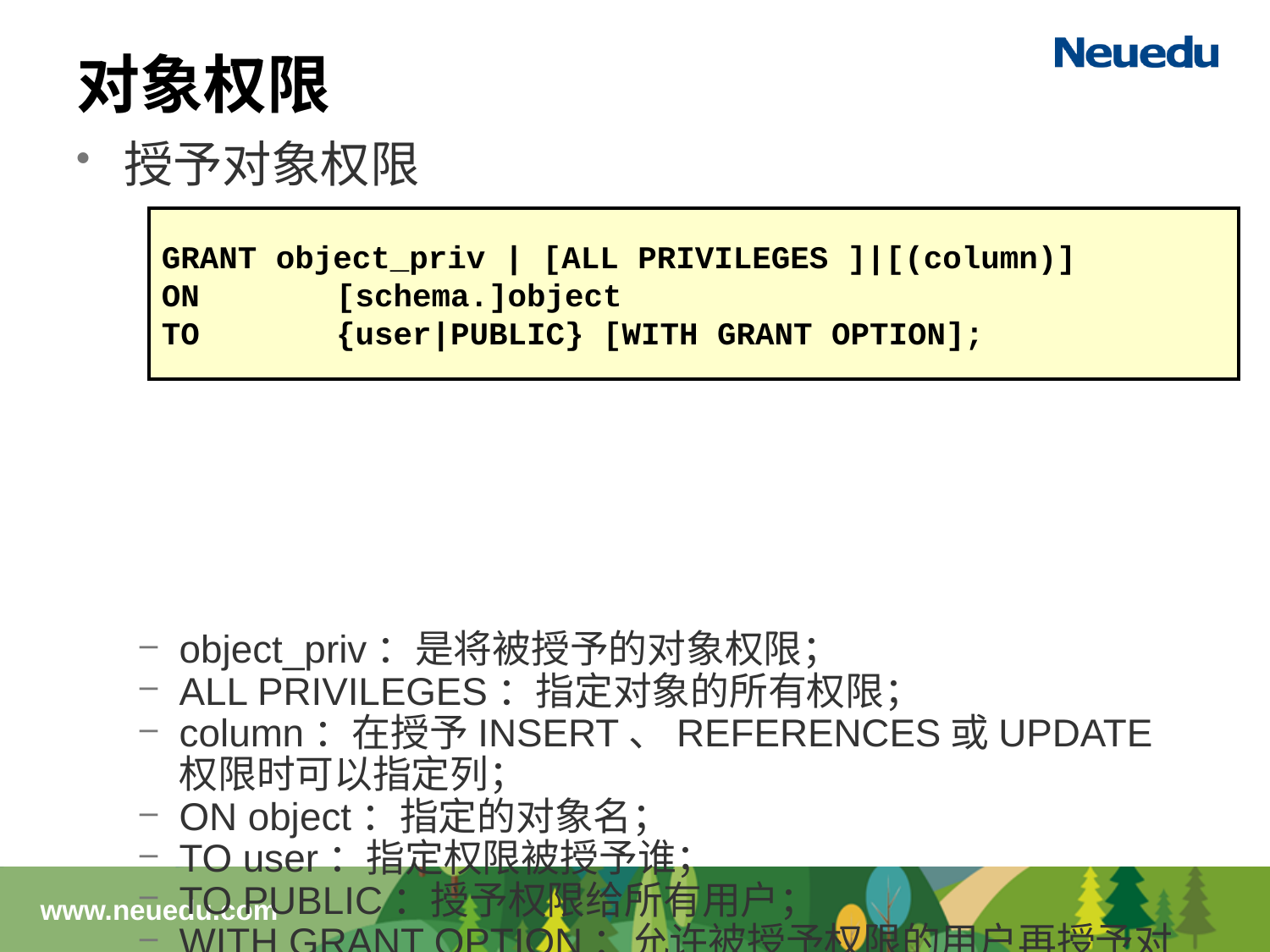

# 对象权限
授予对象权限

object_priv：是将被授予的对象权限；
ALL PRIVILEGES：指定对象的所有权限；
column：在授予INSERT、REFERENCES或UPDATE权限时可以指定列；
ON object：指定的对象名；
TO user：指定权限被授予谁；
TO PUBLIC：授予权限给所有用户；
WITH GRANT OPTION：允许被授予权限的用户再授予对象权限给其它用户；
SCHEMA：指定用户名，如果省略，默认为当前用户；

GRANT object_priv | [ALL PRIVILEGES ]|[(column)]
ON		[schema.]object
TO		{user|PUBLIC} [WITH GRANT OPTION];